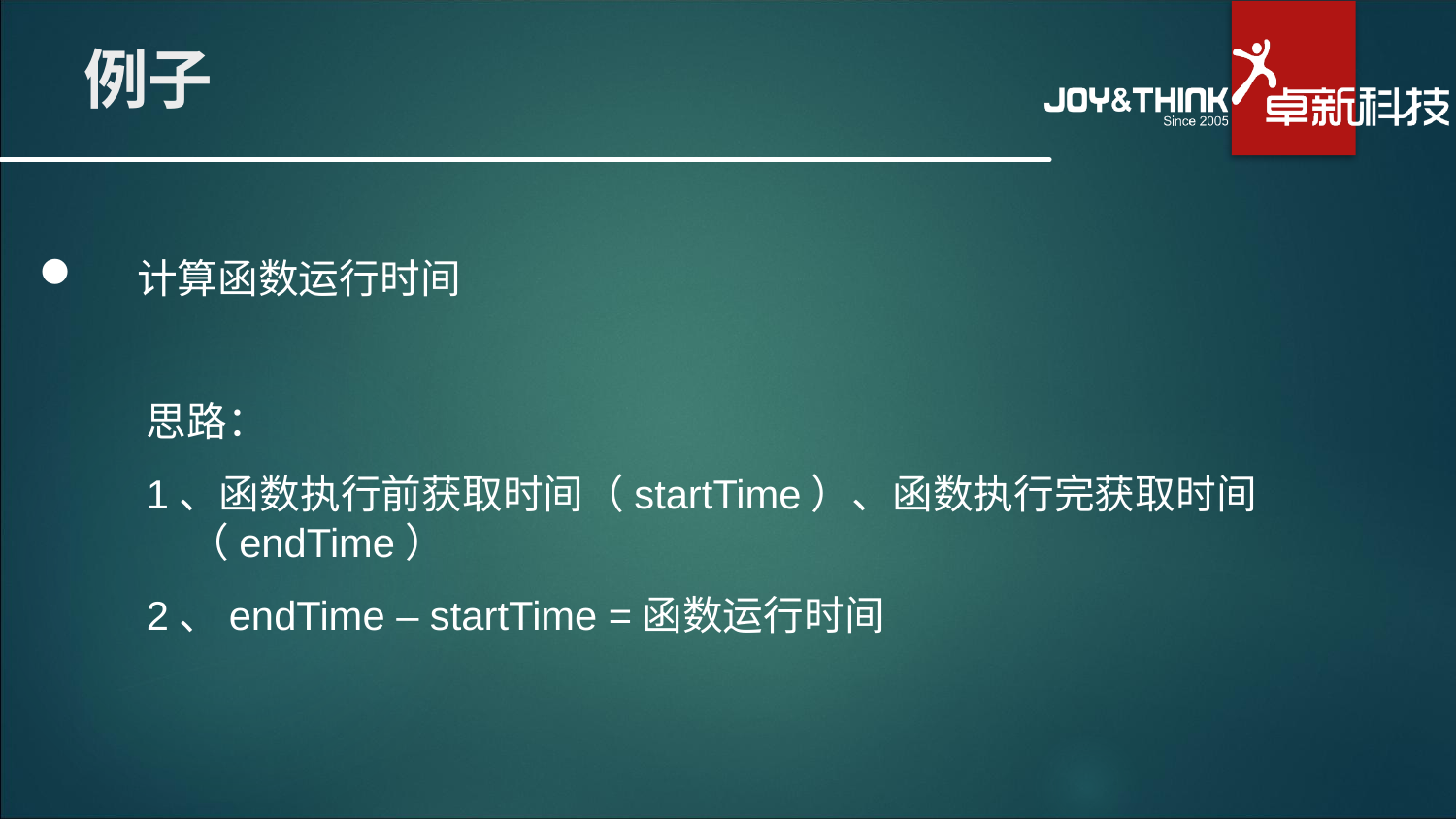

# 例子
     计算函数运行时间

思路：
1、函数执行前获取时间（startTime）、函数执行完获取时间（endTime）
2、endTime – startTime =函数运行时间